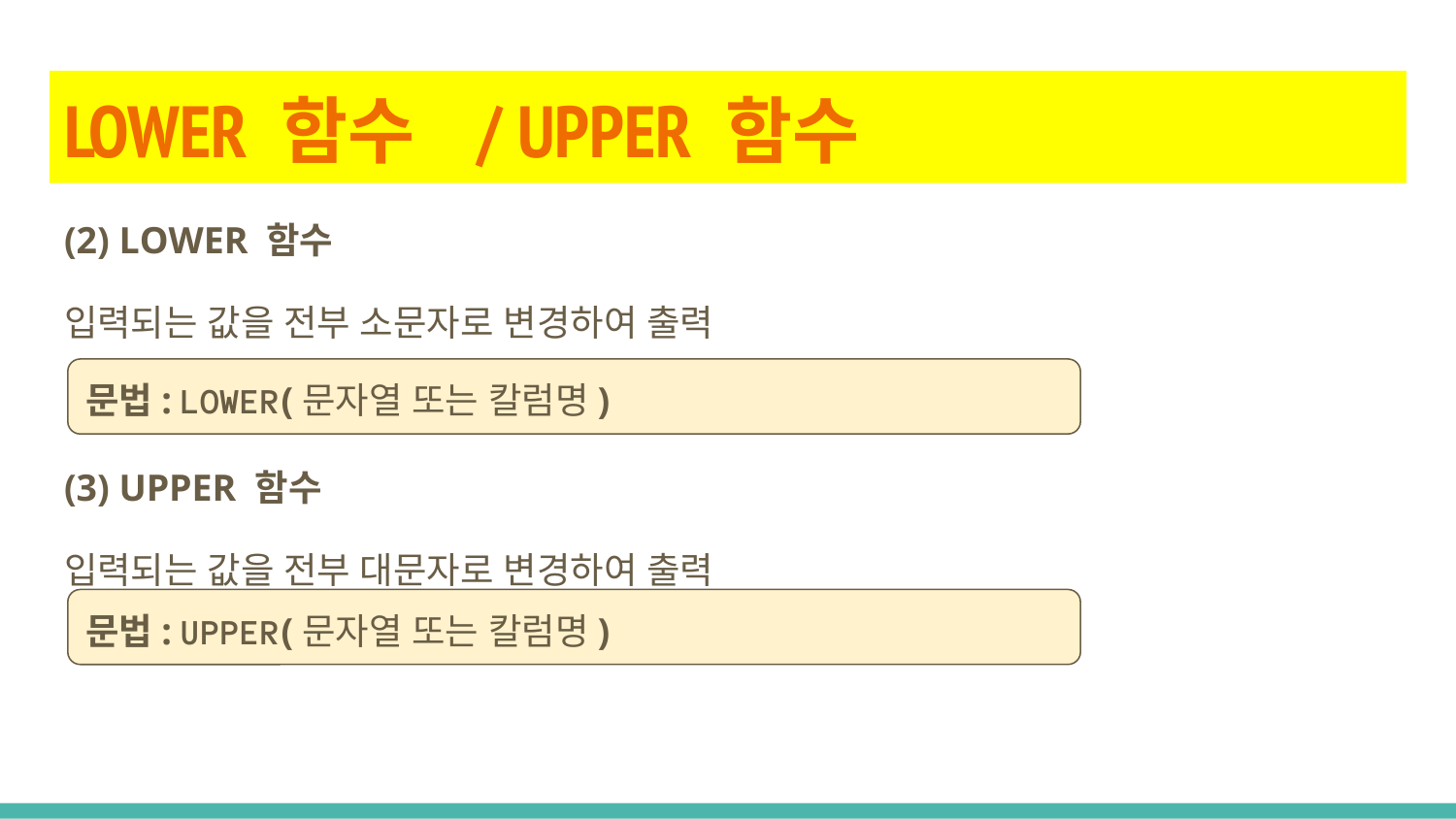

# LOWER 함수   / UPPER 함수
(2) LOWER 함수
입력되는 값을 전부 소문자로 변경하여 출력

(3) UPPER 함수
입력되는 값을 전부 대문자로 변경하여 출력

문법: LOWER(문자열 또는 칼럼명)
문법: UPPER(문자열 또는 칼럼명)